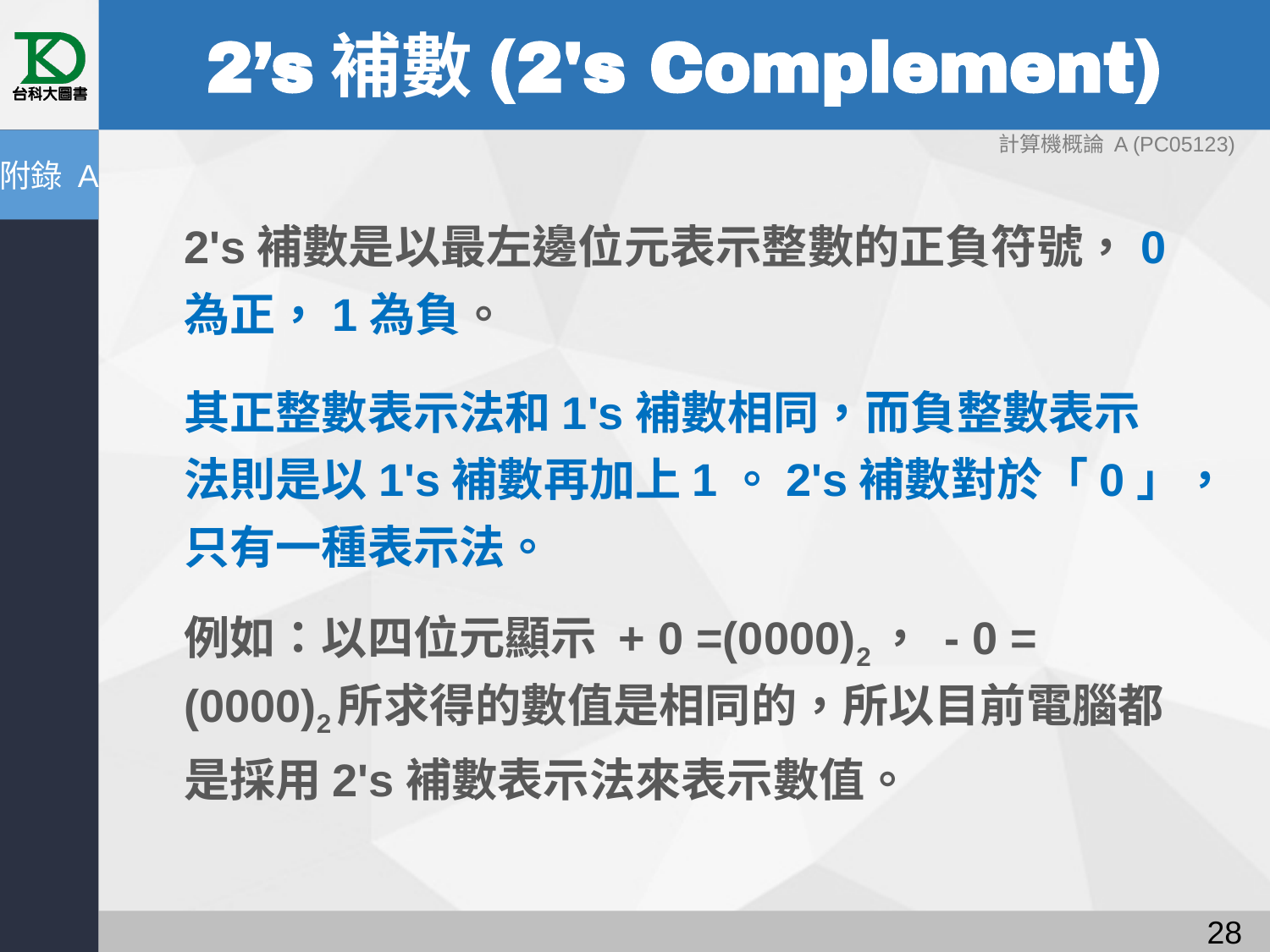

# 2’s補數(2's Complement)
計算機概論 A (PC05123)
附錄 A
2's補數是以最左邊位元表示整數的正負符號，0為正，1為負。
其正整數表示法和1's補數相同，而負整數表示法則是以1's補數再加上1。2's補數對於「0」，只有一種表示法。
例如：以四位元顯示 + 0 =(0000)2， - 0 = (0000)2所求得的數值是相同的，所以目前電腦都是採用2's補數表示法來表示數值。
28